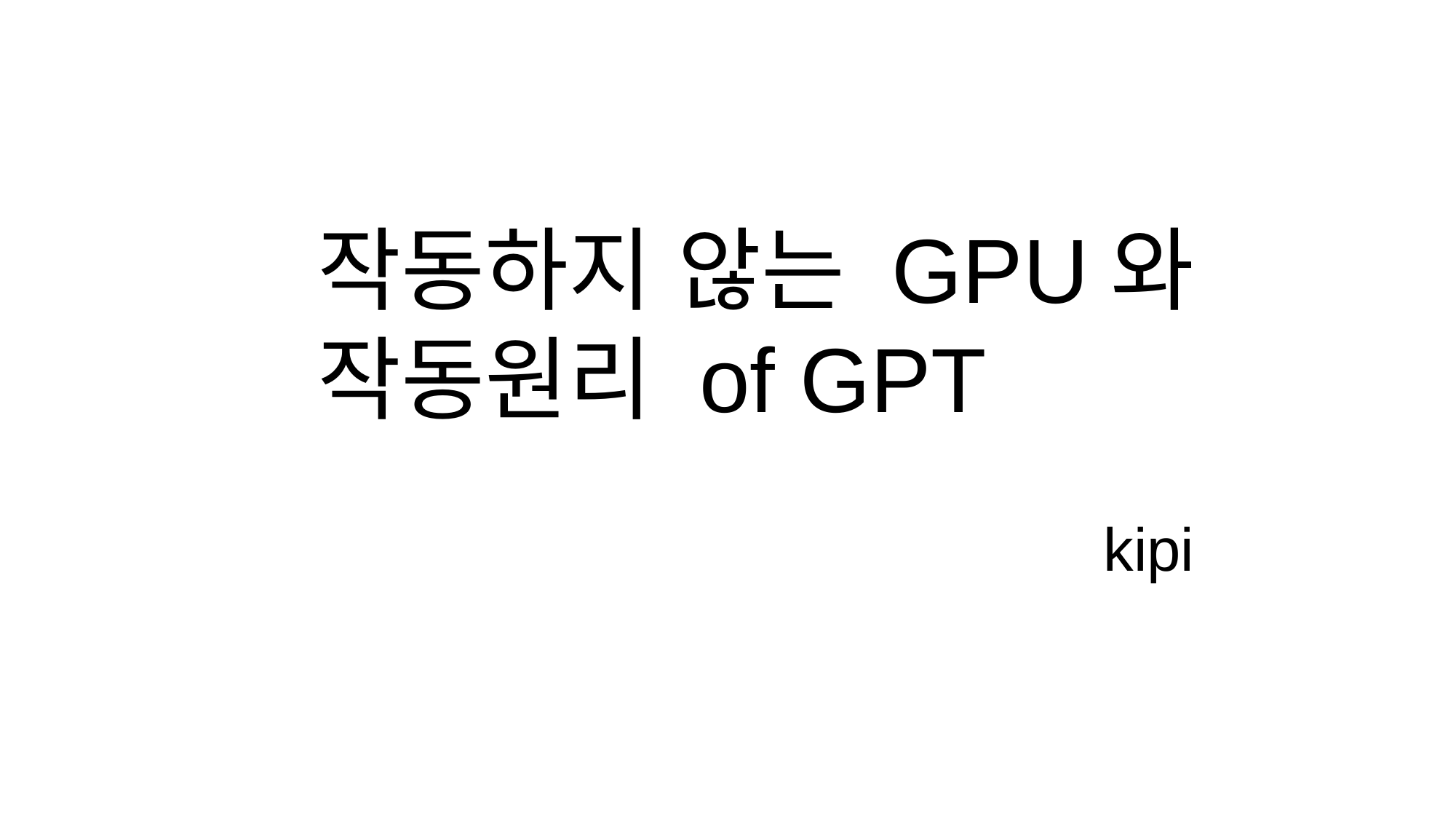

작동하지 않는 GPU와
작동원리 of GPT
kipi